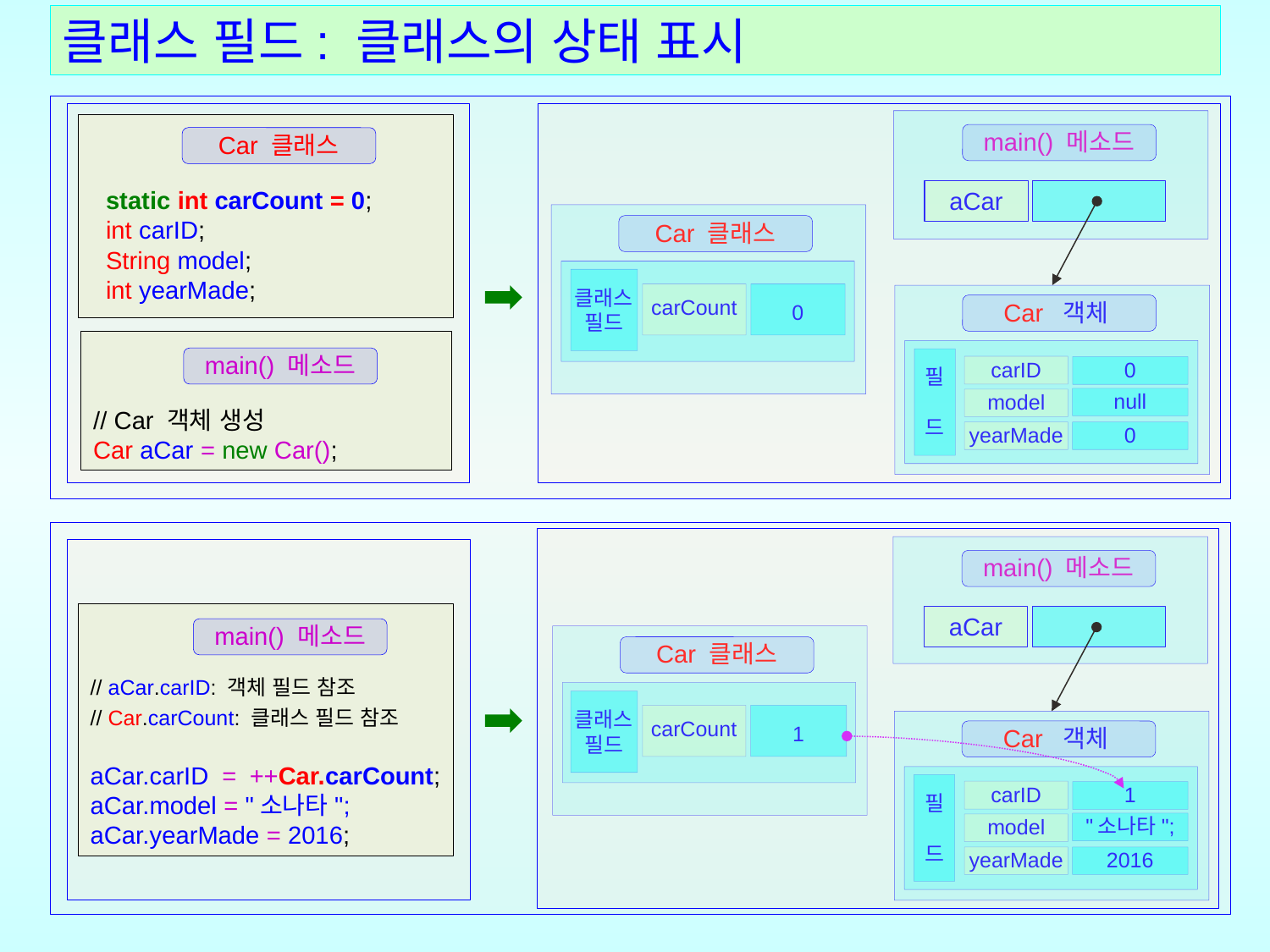

# 클래스 필드: 클래스의 상태 표시

static int carCount = 0;
int carID;
String model;
int yearMade;
main() 메소드
Car 클래스
aCar

Car 클래스

클래스
필드
carCount
0

Car  객체

// Car 객체 생성
Car aCar = new Car();

main() 메소드
필

드
carID
0
null
model
yearMade
0

main() 메소드

// aCar.carID: 객체 필드 참조
// Car.carCount: 클래스 필드 참조

aCar.carID = ++Car.carCount; aCar.model = "소나타";
aCar.yearMade = 2016;
aCar

main() 메소드

Car 클래스

클래스
필드
carCount
1

Car  객체

필

드
carID
1
"소나타";
model
yearMade
2016